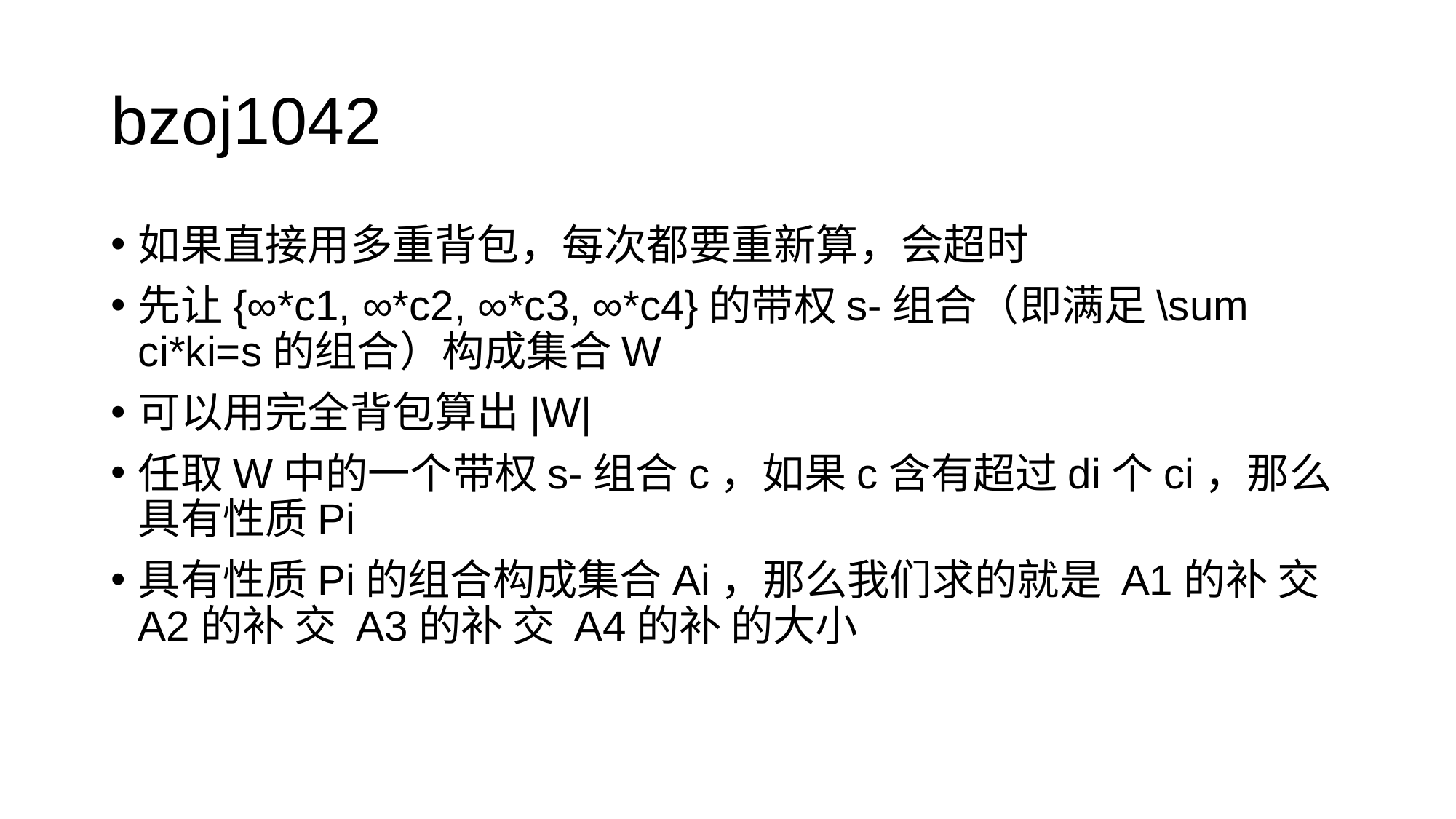

# bzoj1042
如果直接用多重背包，每次都要重新算，会超时
先让{∞*c1, ∞*c2, ∞*c3, ∞*c4}的带权s-组合（即满足\sum ci*ki=s的组合）构成集合W
可以用完全背包算出|W|
任取W中的一个带权s-组合c，如果c含有超过di个ci，那么具有性质Pi
具有性质Pi的组合构成集合Ai，那么我们求的就是 A1的补 交 A2的补 交 A3的补 交 A4的补 的大小